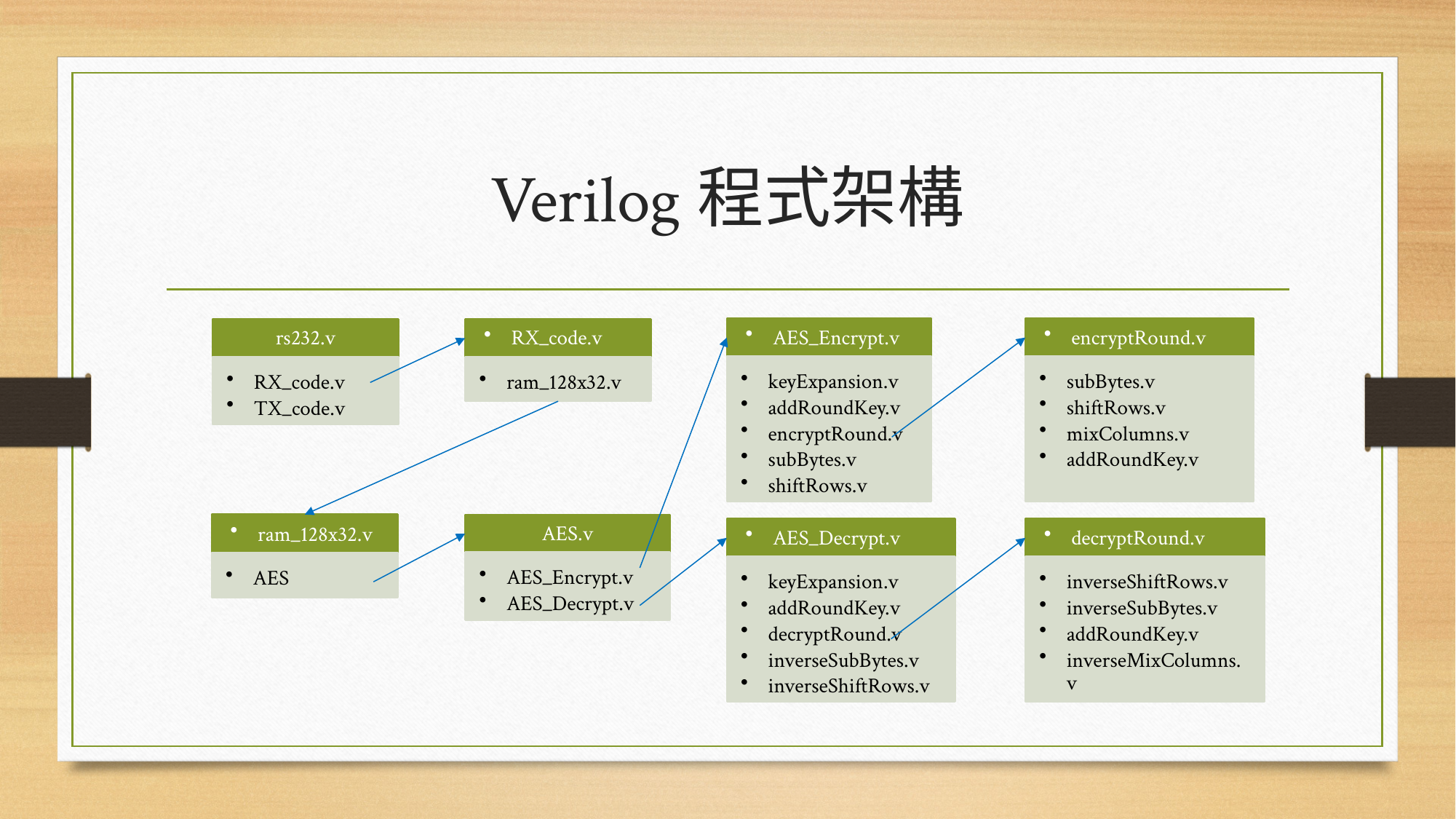

# Verilog程式架構

AES_Encrypt.v

encryptRound.v

rs232.v

RX_code.v

keyExpansion.v
addRoundKey.v
encryptRound.v
subBytes.v
shiftRows.v

subBytes.v
shiftRows.v
mixColumns.v
addRoundKey.v

RX_code.v
TX_code.v

ram_128x32.v

ram_128x32.v

AES.v

AES_Decrypt.v

decryptRound.v

AES_Encrypt.v
AES_Decrypt.v

AES

keyExpansion.v
addRoundKey.v
decryptRound.v
inverseSubBytes.v
inverseShiftRows.v

inverseShiftRows.v
inverseSubBytes.v
addRoundKey.v
inverseMixColumns.v